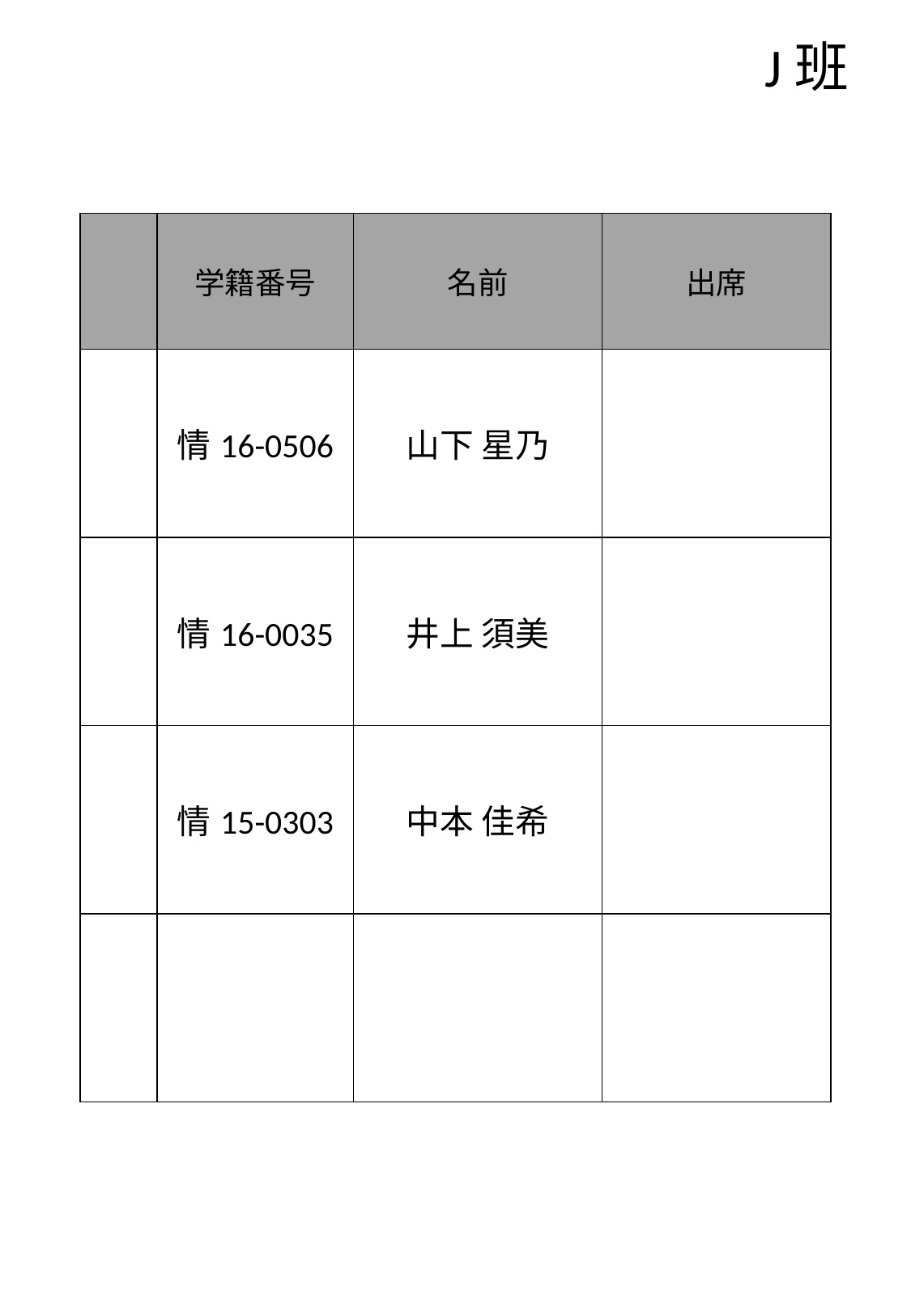

J班
|  | 学籍番号 | 名前 | 出席 |
| --- | --- | --- | --- |
|  | 情16-0506 | 山下 星乃 |  |
|  | 情16-0035 | 井上 須美 |  |
|  | 情15-0303 | 中本 佳希 |  |
|  |  |  |  |